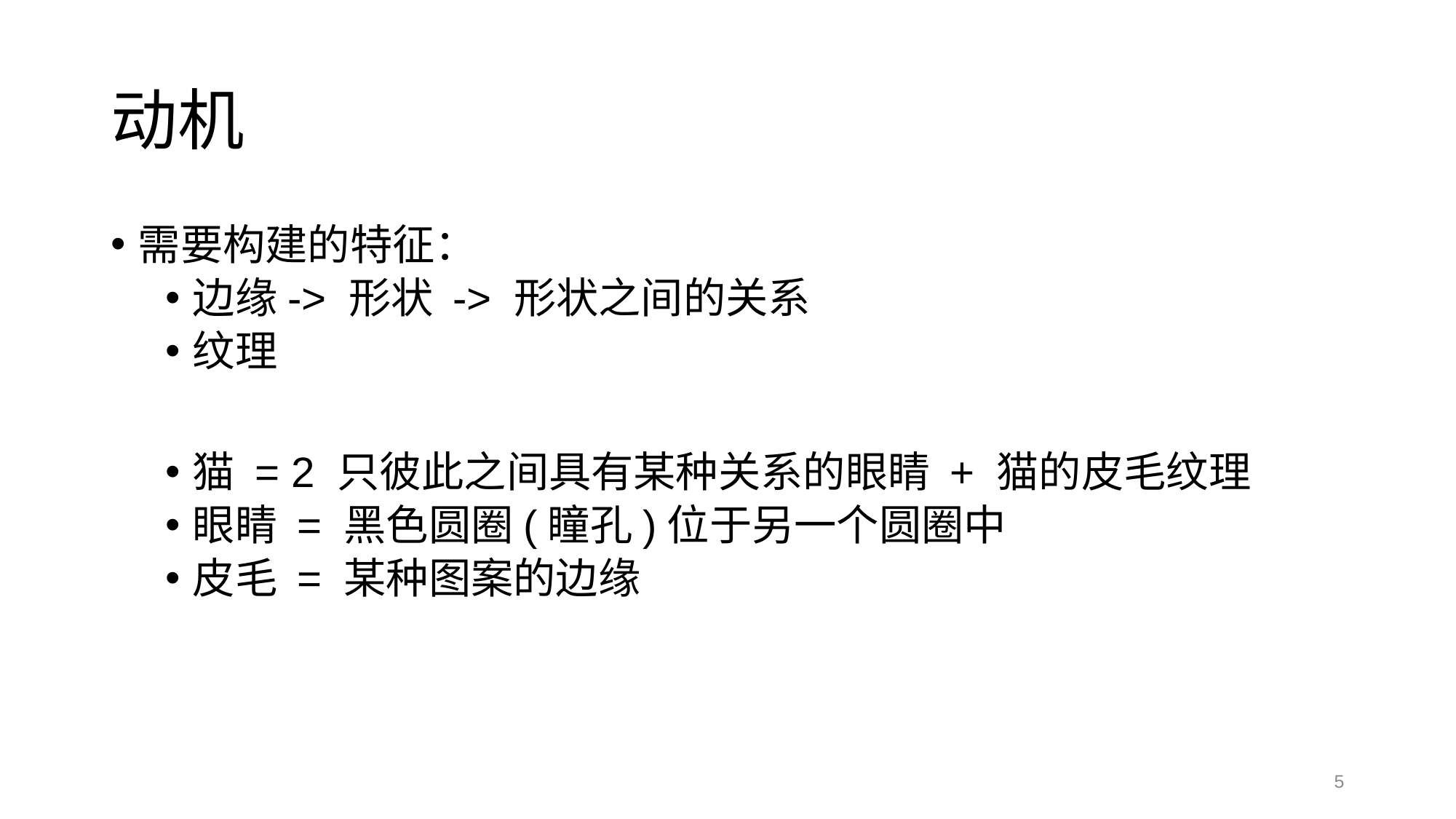

# 动机
需要构建的特征：
边缘-> 形状 -> 形状之间的关系
纹理

猫 = 2 只彼此之间具有某种关系的眼睛 + 猫的皮毛纹理
眼睛 = 黑色圆圈(瞳孔)位于另一个圆圈中
皮毛 = 某种图案的边缘

5